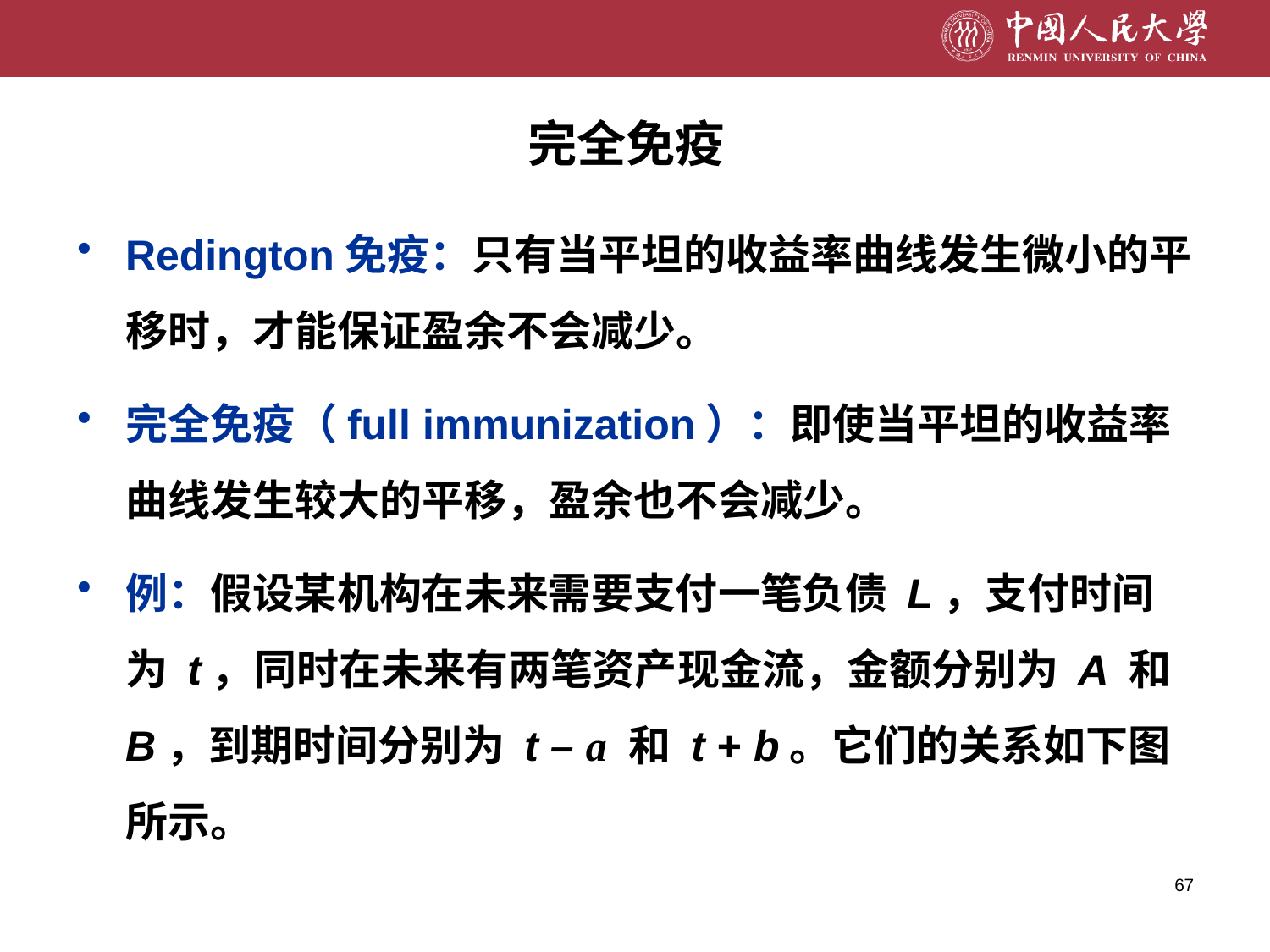

完全免疫
Redington免疫：只有当平坦的收益率曲线发生微小的平移时，才能保证盈余不会减少。
完全免疫（full immunization）：即使当平坦的收益率曲线发生较大的平移，盈余也不会减少。
例：假设某机构在未来需要支付一笔负债 L，支付时间为 t，同时在未来有两笔资产现金流，金额分别为 A 和 B，到期时间分别为 t – a 和 t + b。它们的关系如下图所示。
67